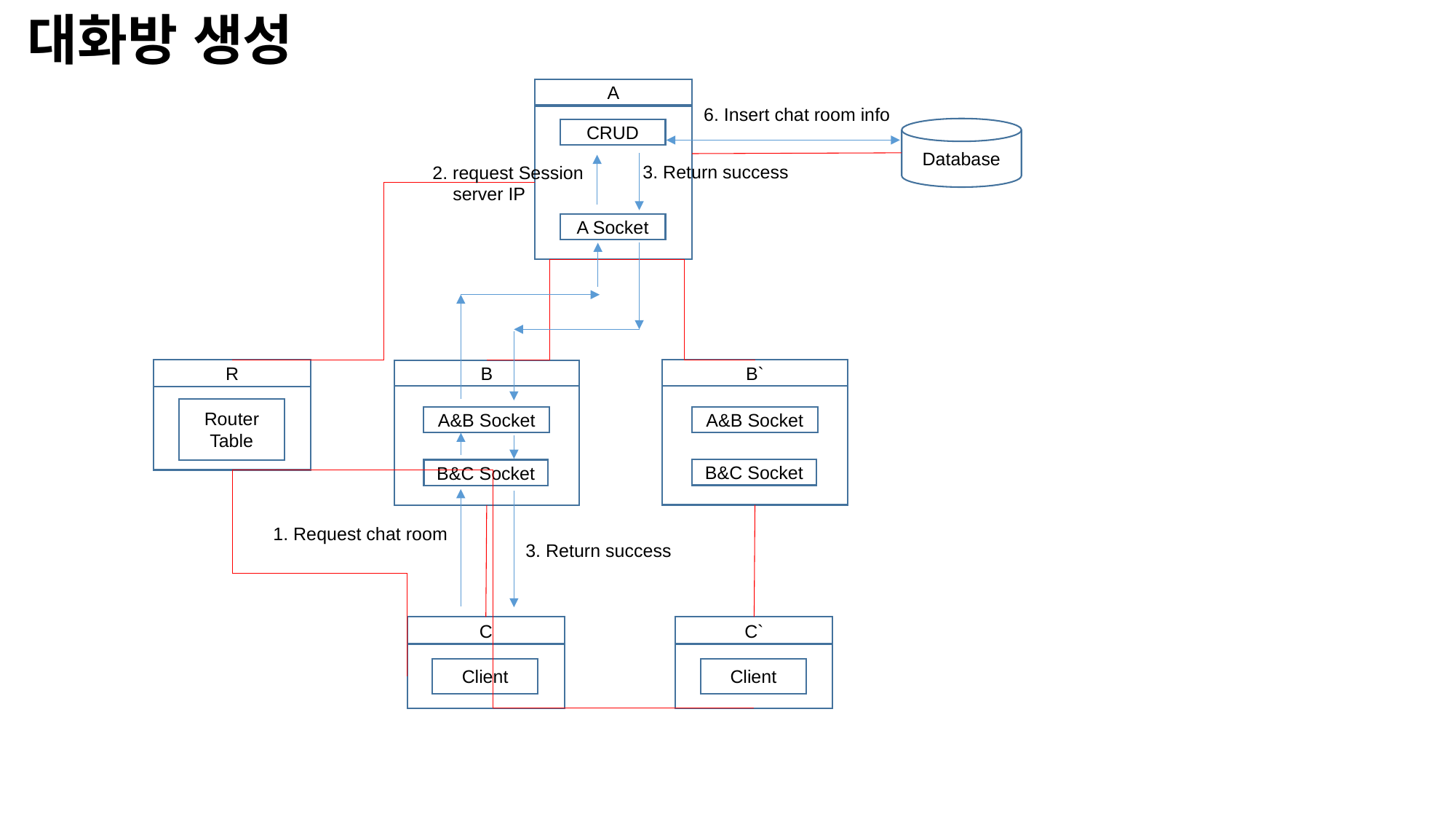

대화방 생성
3. Return IP
A

CRUD
A Socket
R

Router
Table
B`

A&B Socket
B&C Socket
B

A&B Socket
B&C Socket
C

Client
C`

Client
Database
2. request Session
    server IP
1. Request chat room
3. Return success
6. Insert chat room info
3. Return success